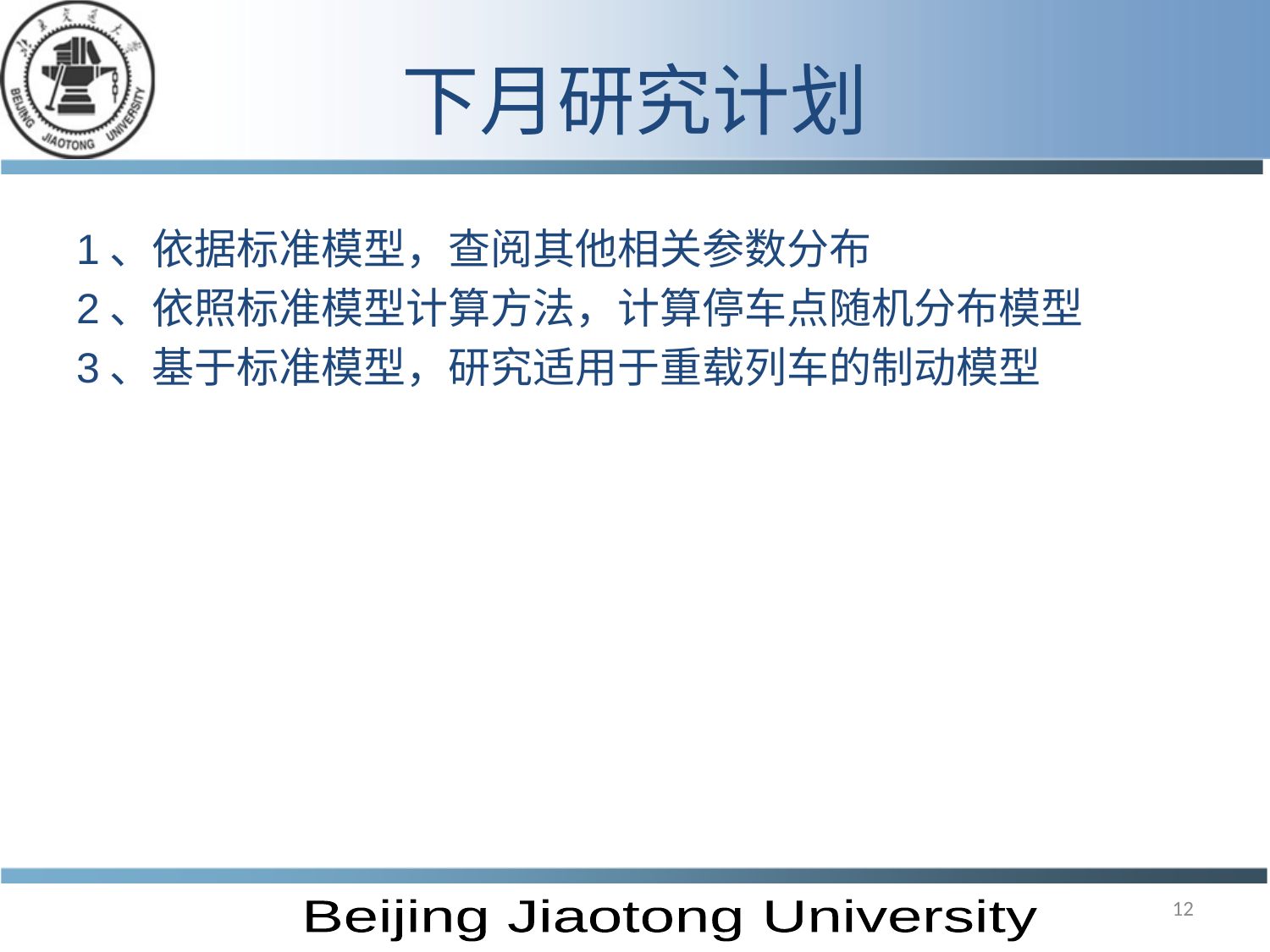

# 下月研究计划
1、依据标准模型，查阅其他相关参数分布
2、依照标准模型计算方法，计算停车点随机分布模型
3、基于标准模型，研究适用于重载列车的制动模型
12